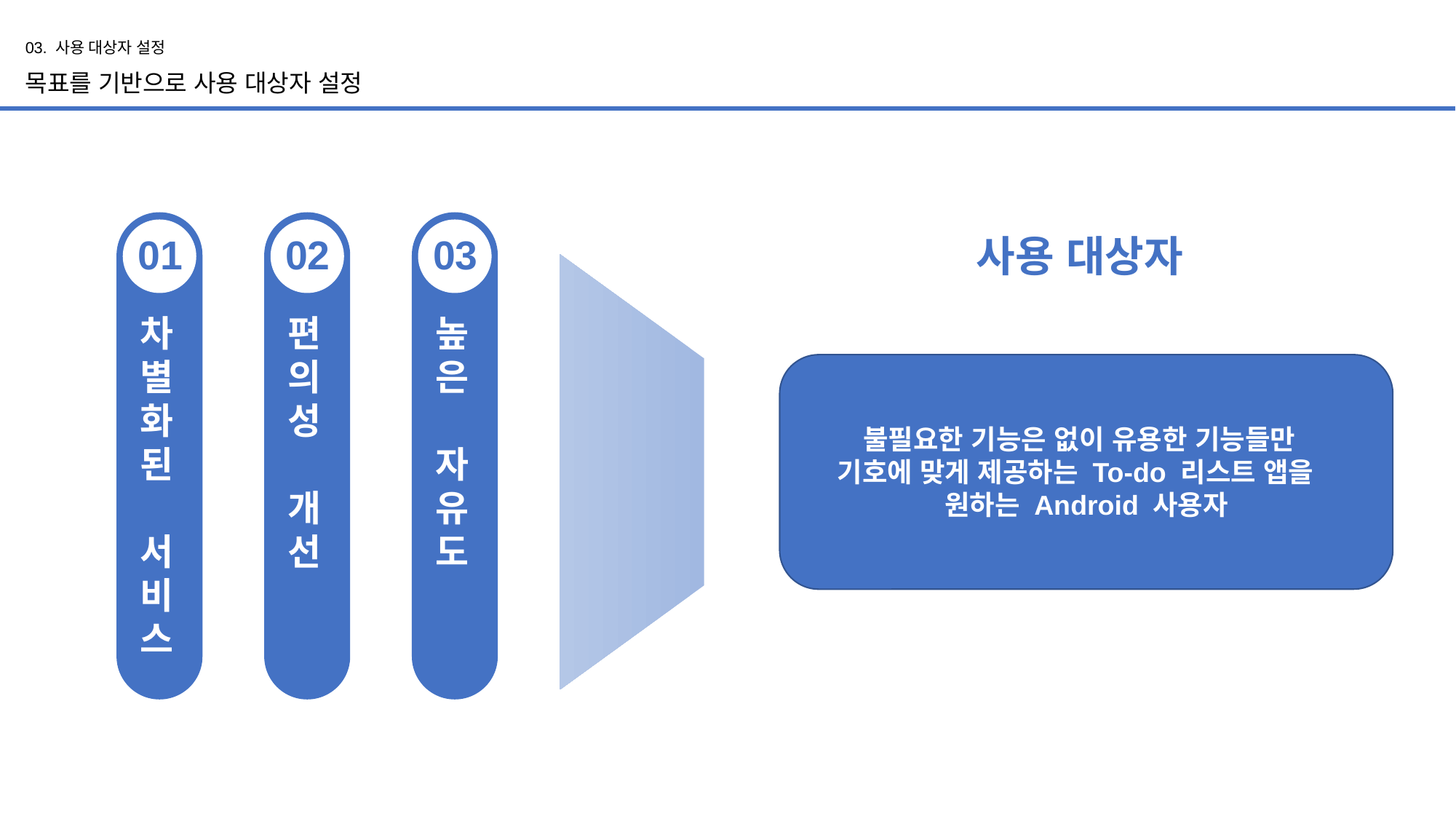

03. 사용 대상자 설정
목표를 기반으로 사용 대상자 설정

02
03
01
사용 대상자
편의성

개선
높은

자유도
차별화된

서비스

불필요한 기능은 없이 유용한 기능들만
기호에 맞게 제공하는 To-do 리스트 앱을
 원하는 Android 사용자